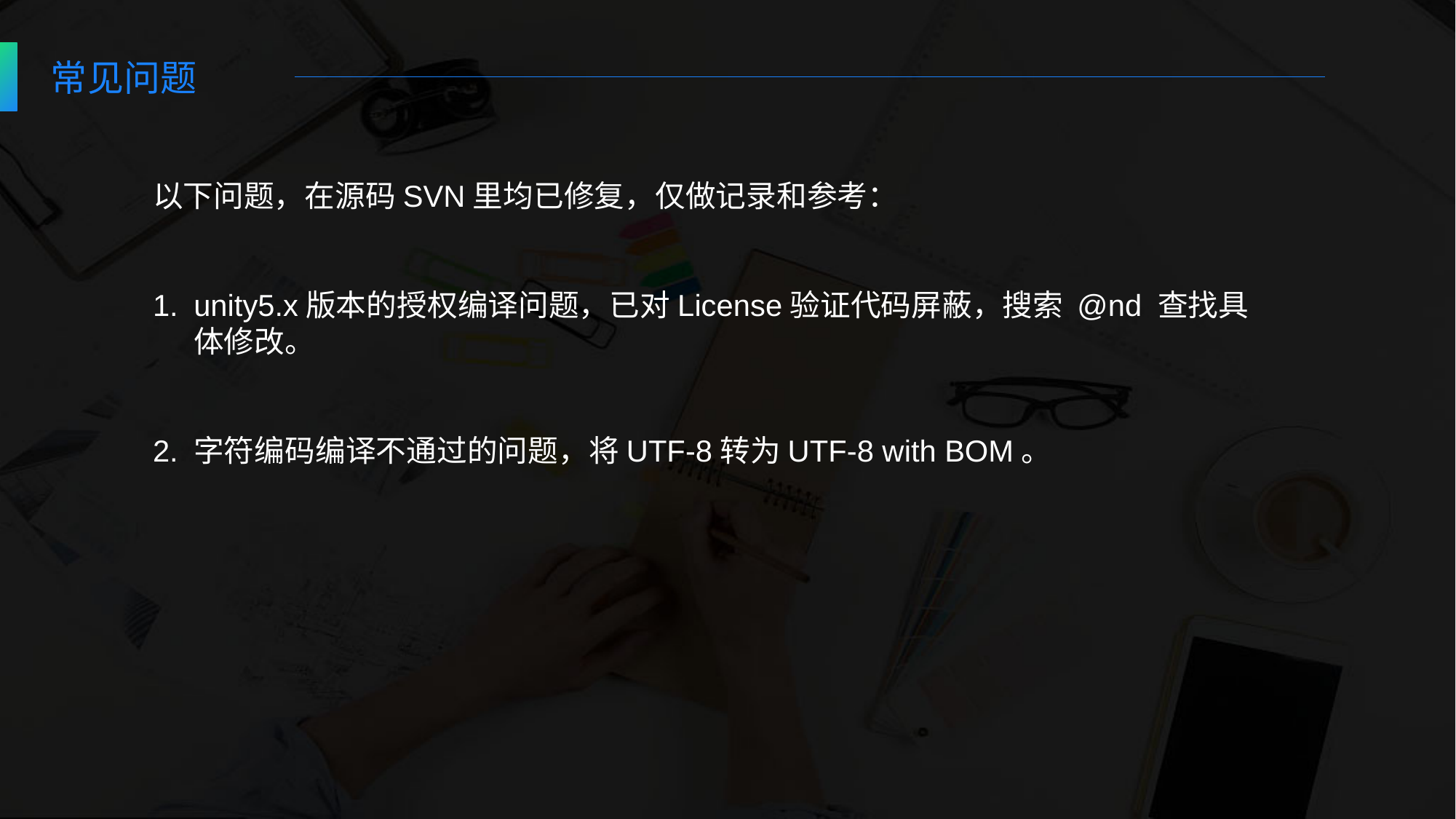

常见问题

以下问题，在源码SVN里均已修复，仅做记录和参考：

unity5.x版本的授权编译问题，已对License验证代码屏蔽，搜索 @nd 查找具体修改。

2. 字符编码编译不通过的问题，将UTF-8转为UTF-8 with BOM。